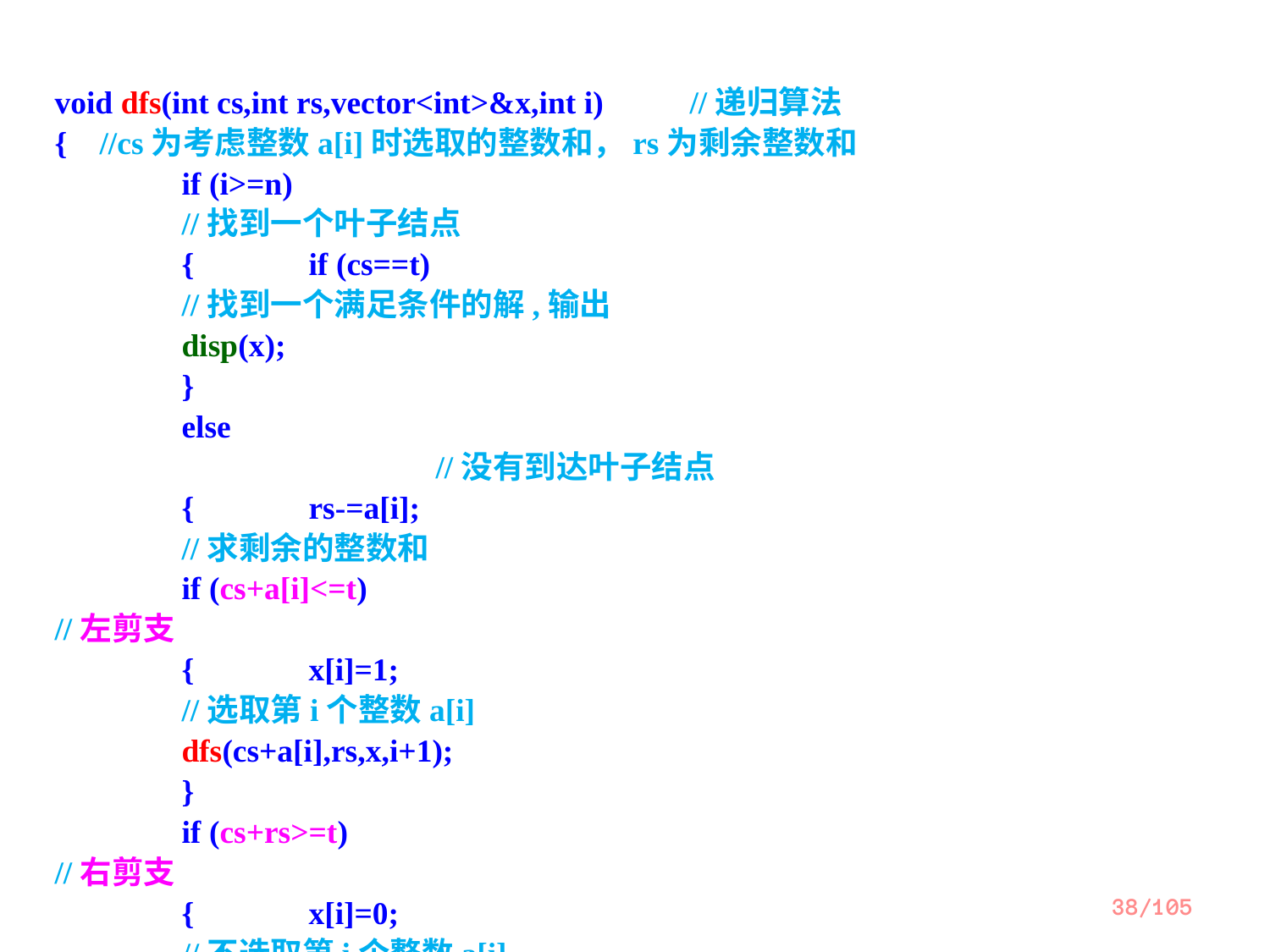

void dfs(int cs,int rs,vector<int>&x,int i) 	//递归算法
{    //cs为考虑整数a[i]时选取的整数和，rs为剩余整数和
     	if (i>=n) 									//找到一个叶子结点
     	{	if (cs==t)								//找到一个满足条件的解,输出
             	disp(x);
     	}
     	else											//没有到达叶子结点
     	{	rs-=a[i];								//求剩余的整数和
          	if (cs+a[i]<=t) 							//左剪支
          	{	x[i]=1; 								//选取第i个整数a[i]
               	dfs(cs+a[i],rs,x,i+1);
          	}
          	if (cs+rs>=t) 							//右剪支
          	{	x[i]=0; 								//不选取第i个整数a[i]
               	dfs(cs,rs,x,i+1);
          	}
          	rs+=a[i];								//恢复剩余整数和(回溯)
     	}
}
38/105